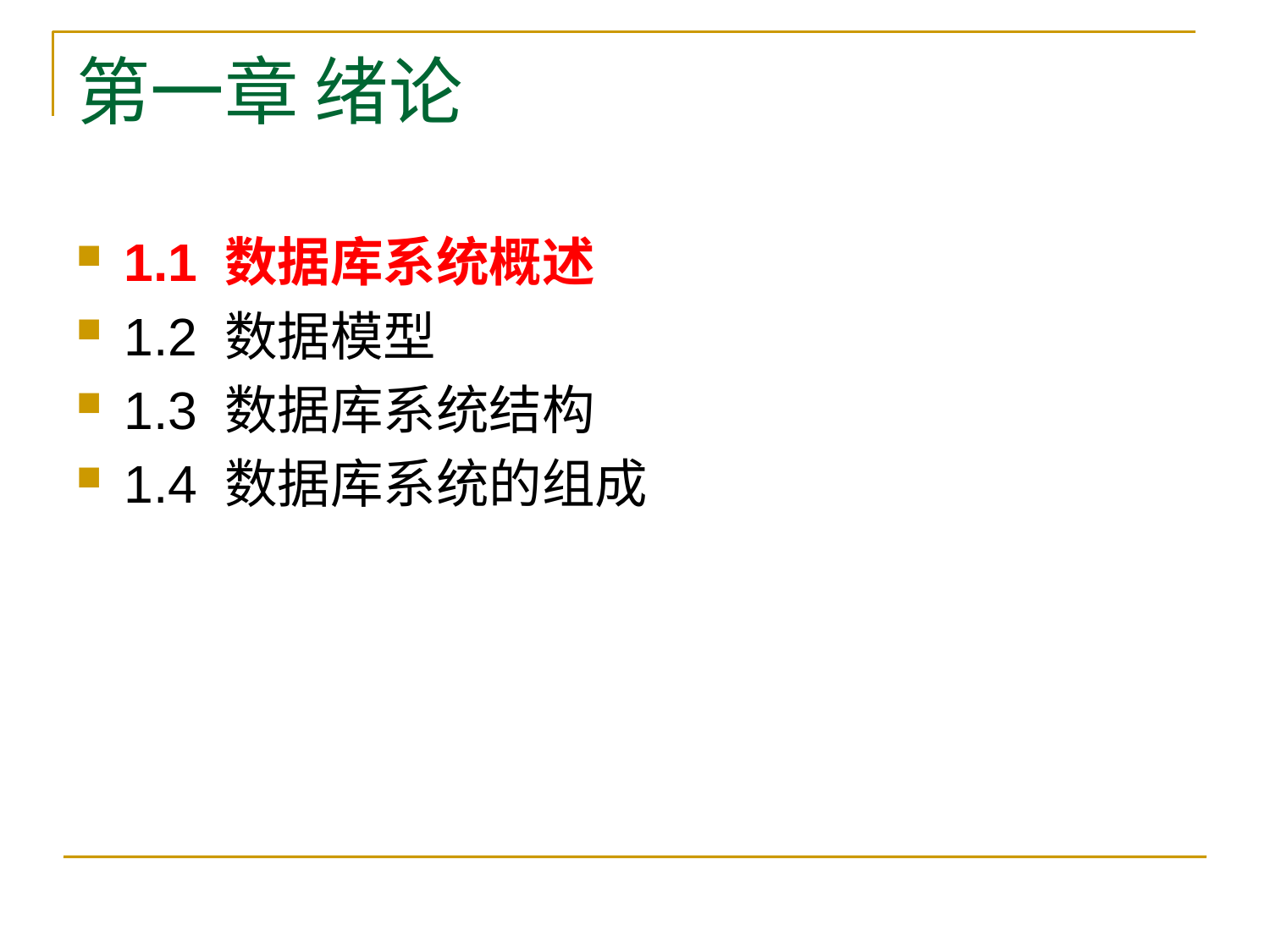

# 第一章 绪论
1.1 数据库系统概述
1.2 数据模型
1.3 数据库系统结构
1.4 数据库系统的组成